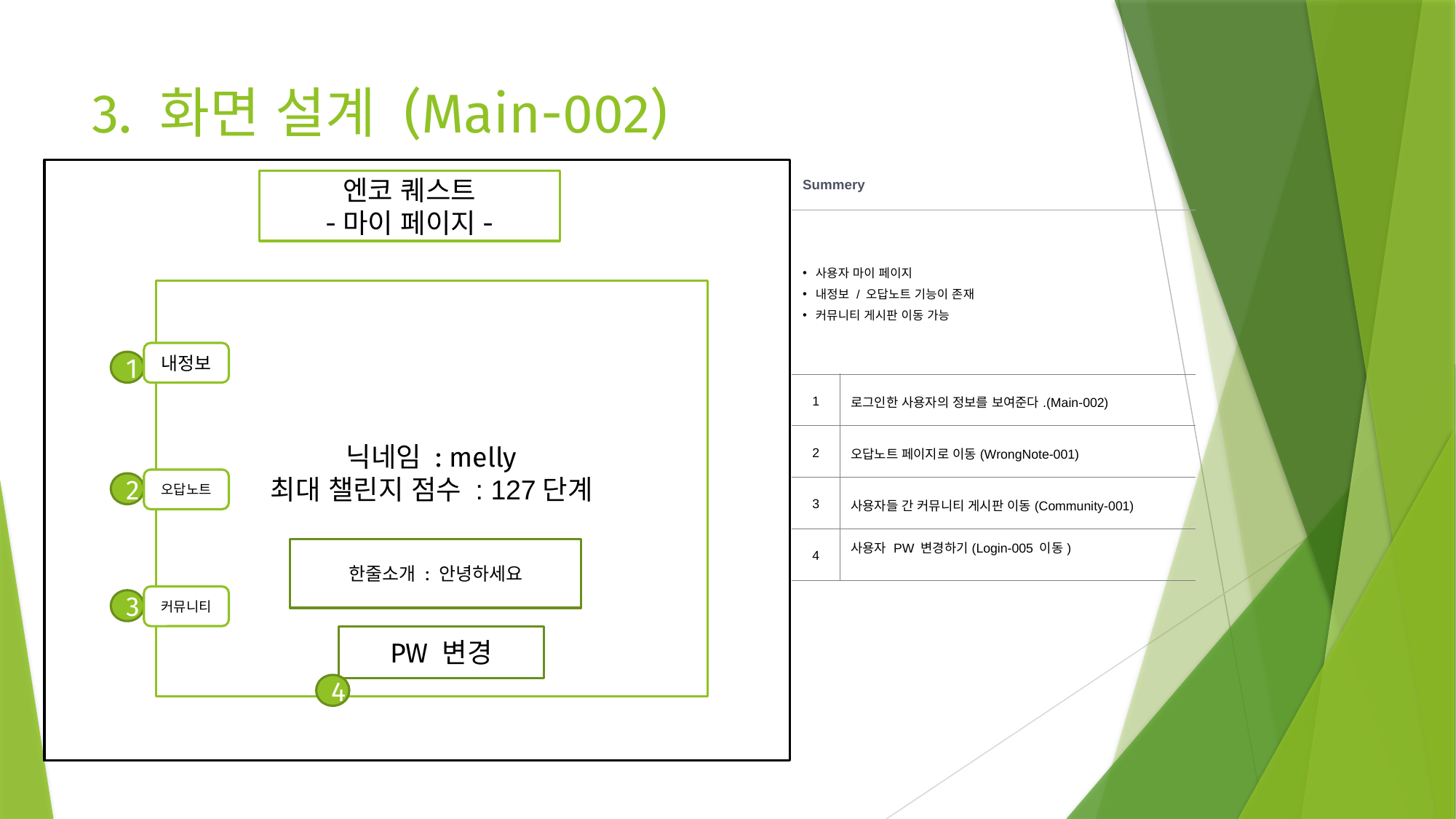

# 3. 화면 설계 (Main-002)

| Summery |  |
| --- | --- |
| 사용자 마이 페이지 내정보 / 오답노트 기능이 존재 커뮤니티 게시판 이동 가능 |  |
| 1 | 로그인한 사용자의 정보를 보여준다.(Main-002) |
| 2 | 오답노트 페이지로 이동(WrongNote-001) |
| 3 | 사용자들 간 커뮤니티 게시판 이동(Community-001) |
| 4 | 사용자 PW 변경하기(Login-005 이동) |
엔코 퀘스트
-마이 페이지-
닉네임 : melly
최대 챌린지 점수 : 127단계

내정보
1
오답노트
2
한줄소개 : 안녕하세요
커뮤니티
3
PW 변경
4